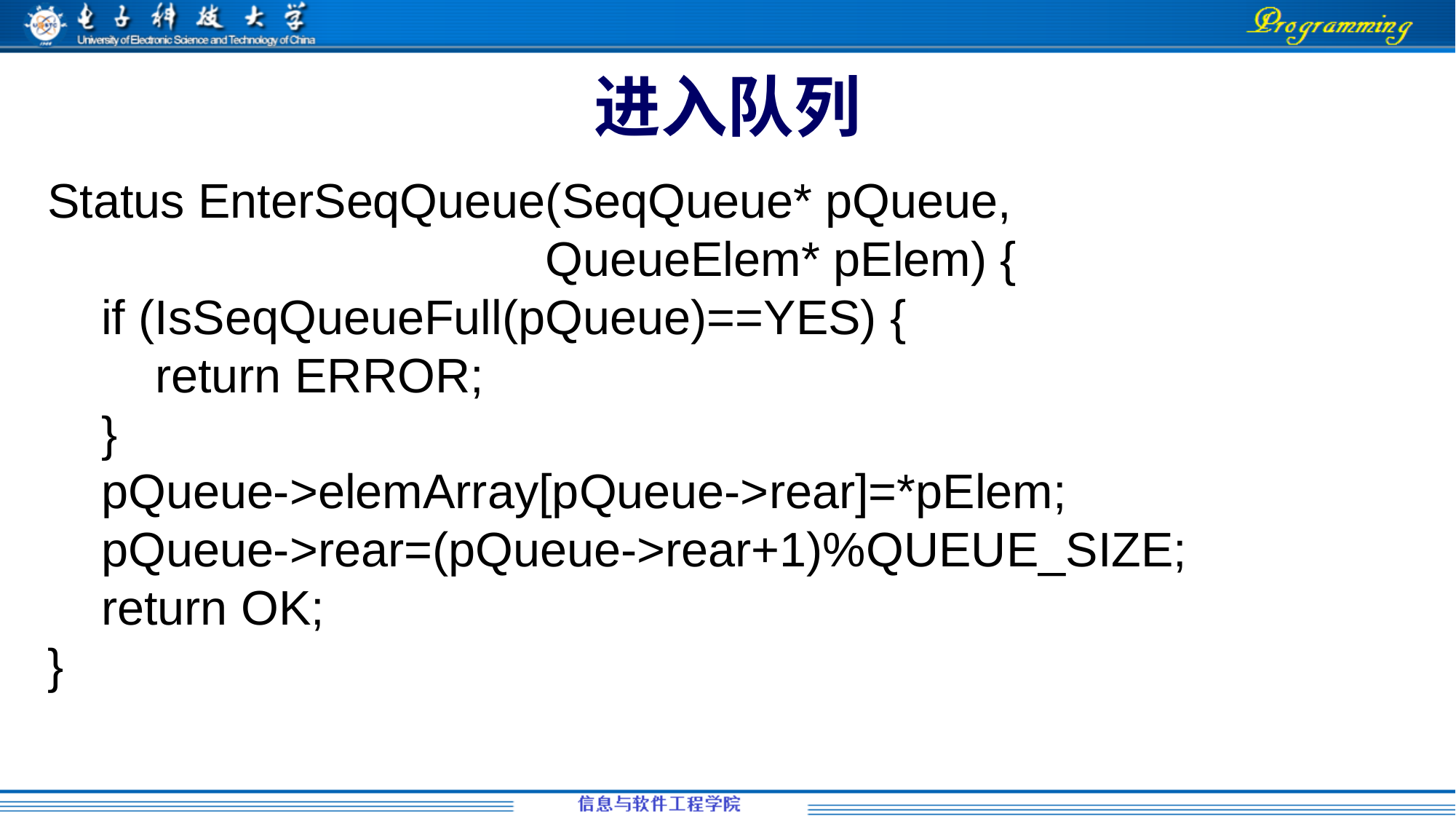

# 进入队列
Status EnterSeqQueue(SeqQueue* pQueue,
                                     QueueElem* pElem) {
    if (IsSeqQueueFull(pQueue)==YES) {
        return ERROR;
    }
    pQueue->elemArray[pQueue->rear]=*pElem;
    pQueue->rear=(pQueue->rear+1)%QUEUE_SIZE;
    return OK;
}